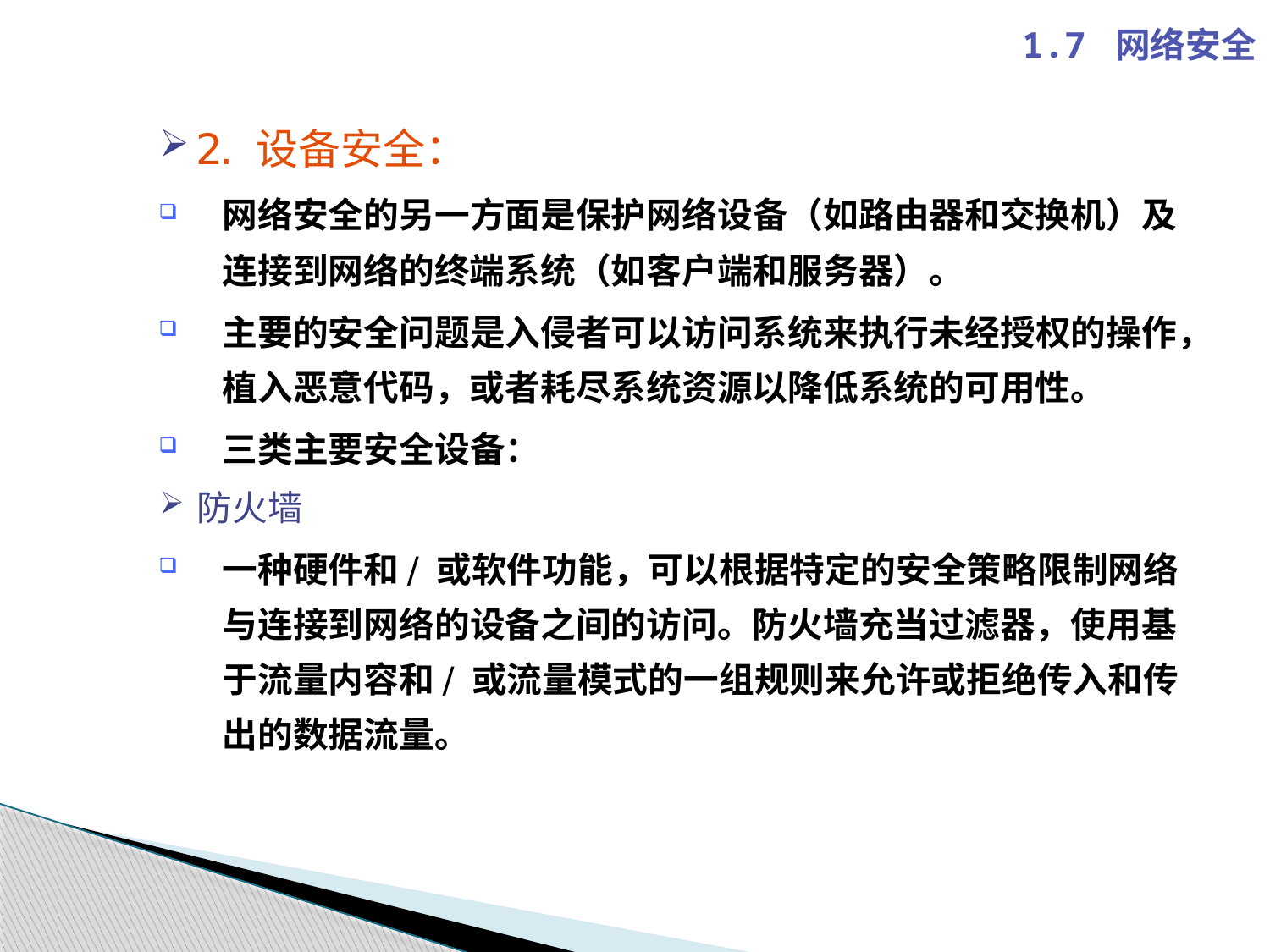

1.7 网络安全
2. 设备安全：
网络安全的另一方面是保护网络设备（如路由器和交换机）及连接到网络的终端系统（如客户端和服务器）。
主要的安全问题是入侵者可以访问系统来执行未经授权的操作，植入恶意代码，或者耗尽系统资源以降低系统的可用性。
三类主要安全设备：
防火墙
一种硬件和/或软件功能，可以根据特定的安全策略限制网络与连接到网络的设备之间的访问。防火墙充当过滤器，使用基于流量内容和/或流量模式的一组规则来允许或拒绝传入和传出的数据流量。